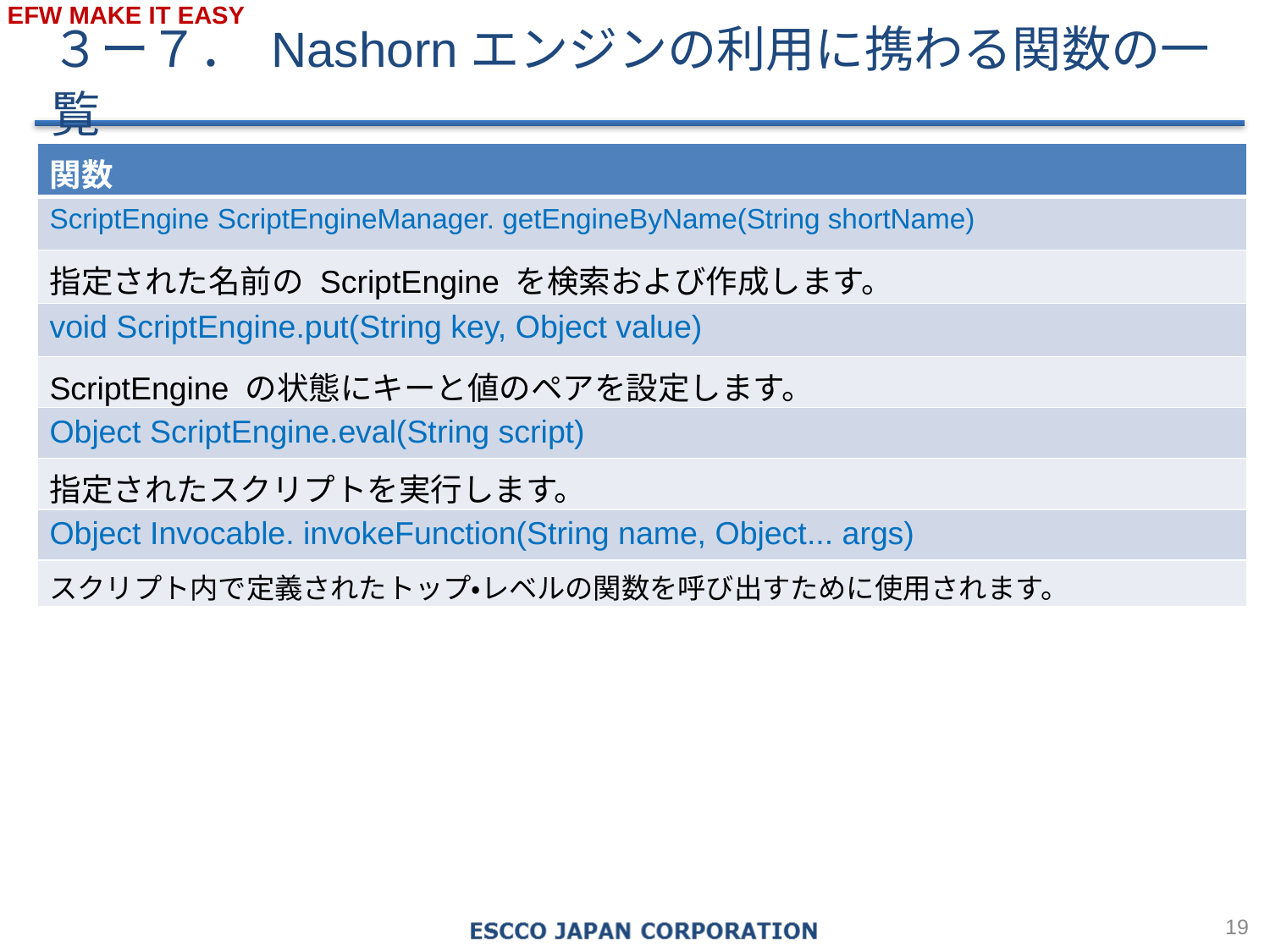

３ー７． Nashornエンジンの利用に携わる関数の一覧
dynamic-attributes
| 関数 |
| --- |
| ScriptEngine ScriptEngineManager. getEngineByName(String shortName) |
| 指定された名前の ScriptEngine を検索および作成します。 |
| void ScriptEngine.put(String key, Object value) |
| ScriptEngine の状態にキーと値のペアを設定します。 |
| Object ScriptEngine.eval(String script) |
| 指定されたスクリプトを実行します。 |
| Object Invocable. invokeFunction(String name, Object... args) |
| スクリプト内で定義されたトップ・レベルの関数を呼び出すために使用されます。 |
body-
content
19